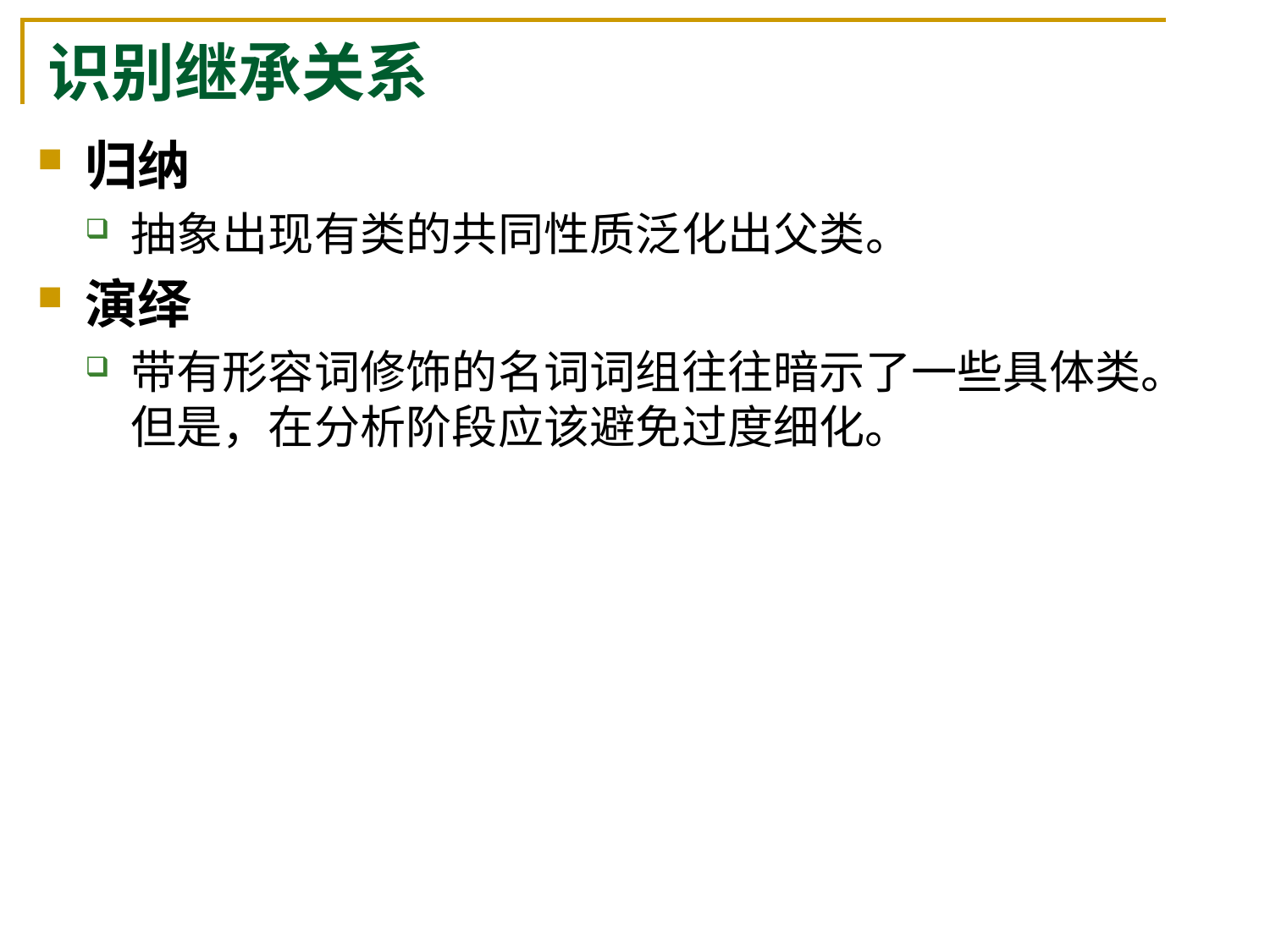

# 识别继承关系
归纳
抽象出现有类的共同性质泛化出父类。
演绎
带有形容词修饰的名词词组往往暗示了一些具体类。但是，在分析阶段应该避免过度细化。